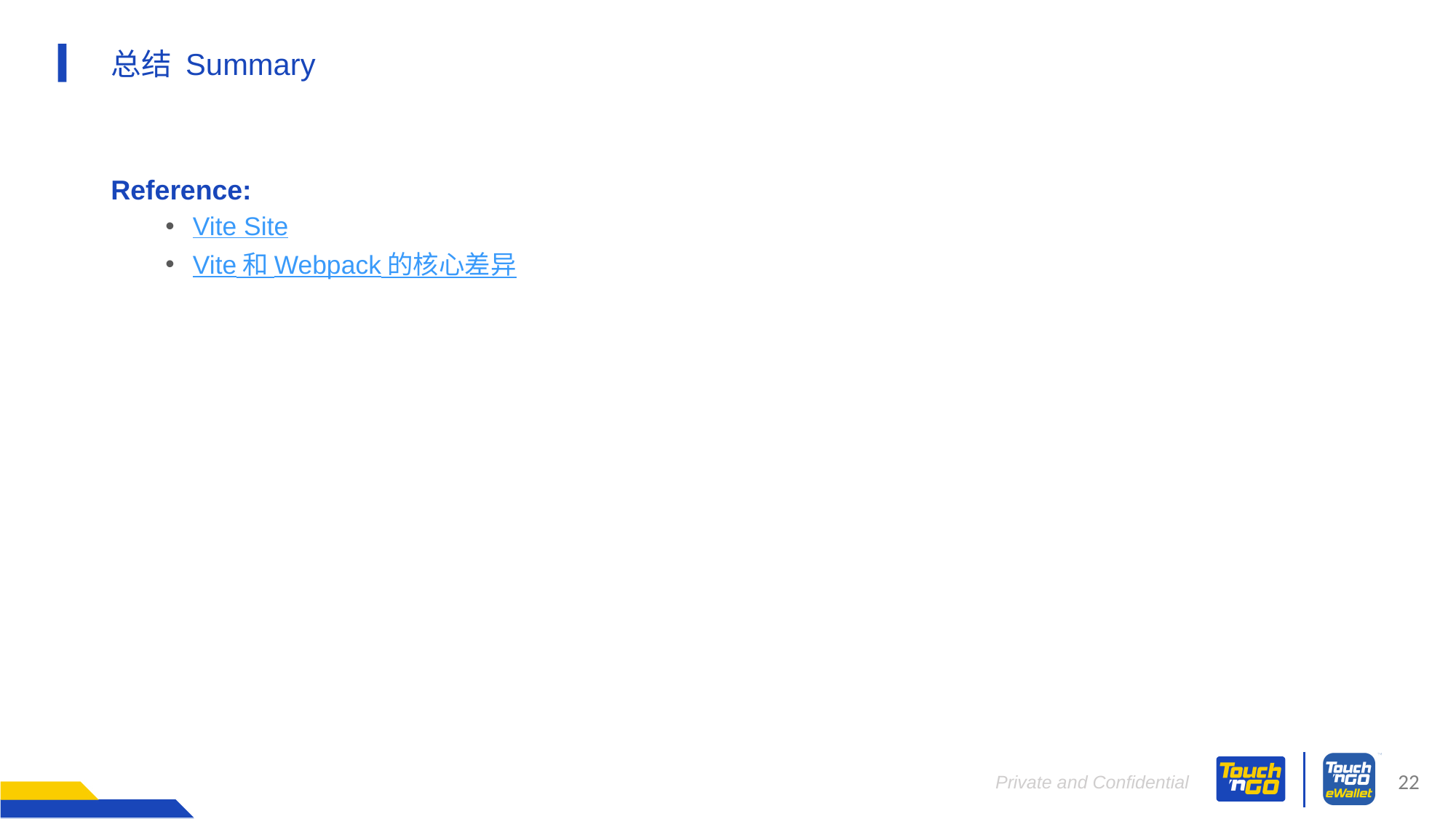

# 总结 Summary
Reference:
Vite Site
Vite 和 Webpack 的核心差异